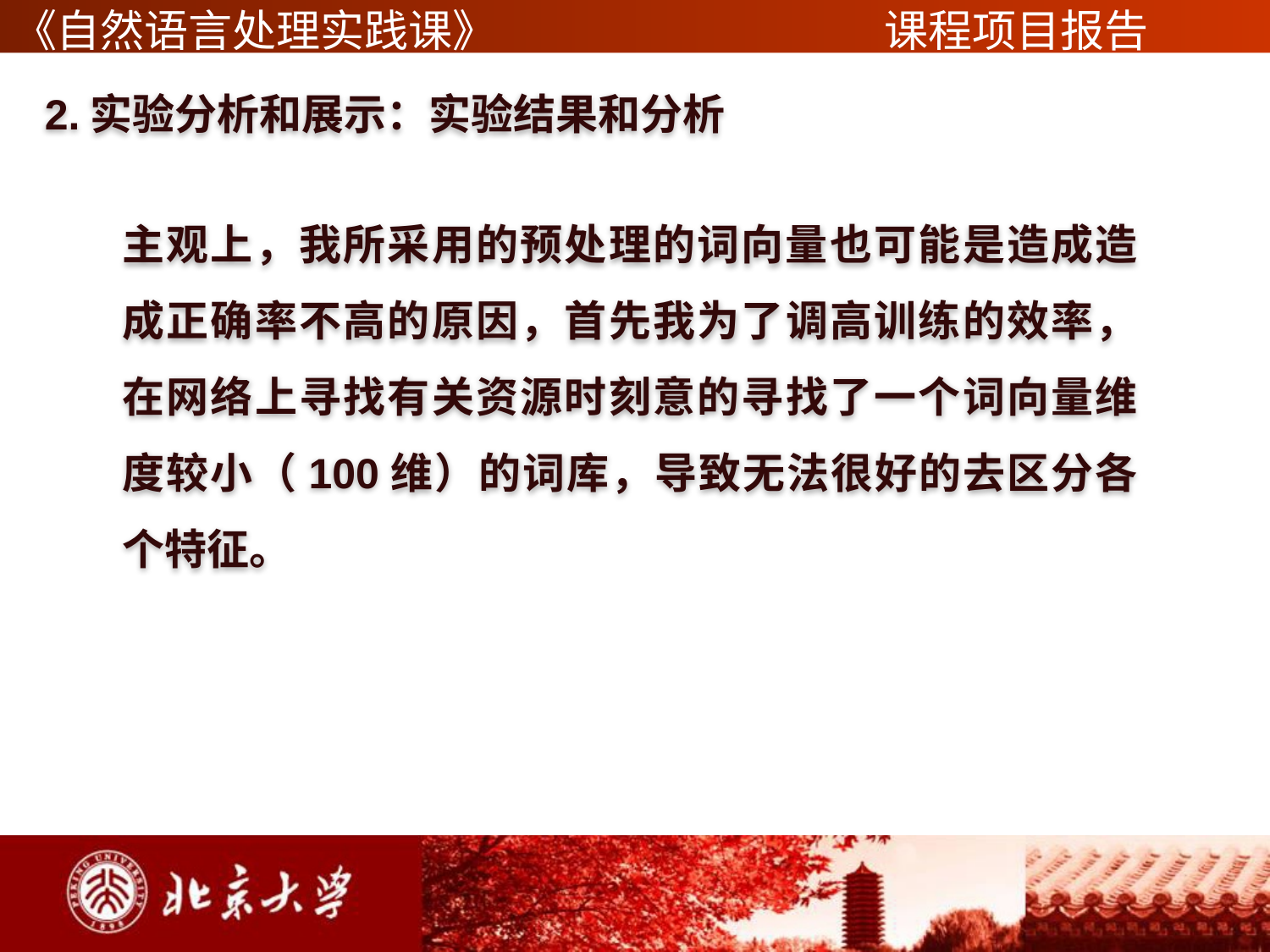

2.实验分析和展示：实验结果和分析
主观上，我所采用的预处理的词向量也可能是造成造成正确率不高的原因，首先我为了调高训练的效率，在网络上寻找有关资源时刻意的寻找了一个词向量维度较小（100维）的词库，导致无法很好的去区分各个特征。